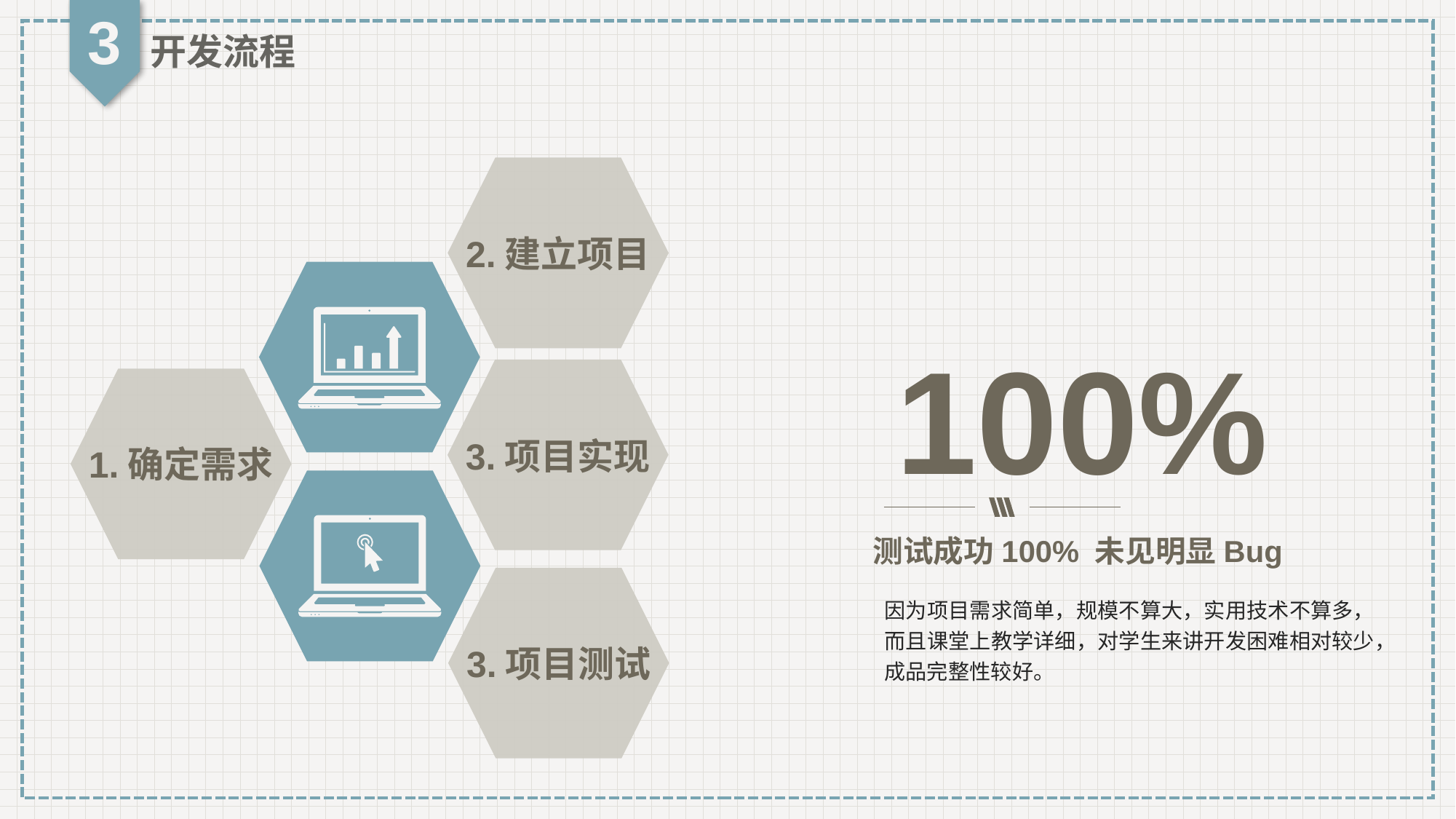

3
开发流程

2.建立项目

100%

3.项目实现
1.确定需求

测试成功100% 未见明显Bug

因为项目需求简单，规模不算大，实用技术不算多，而且课堂上教学详细，对学生来讲开发困难相对较少，成品完整性较好。
3.项目测试